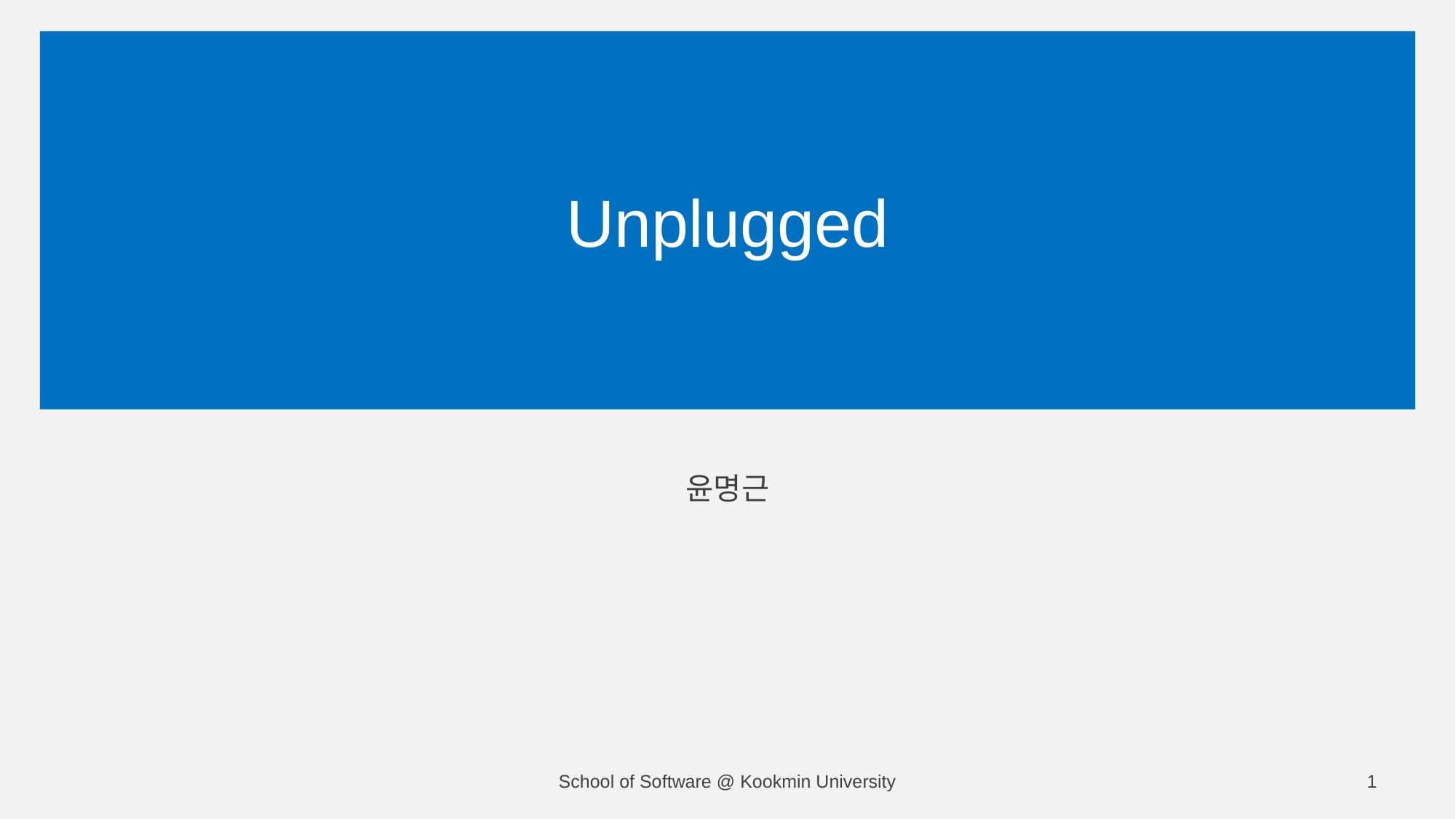

# Unplugged
윤명근
School of Software @ Kookmin University
1